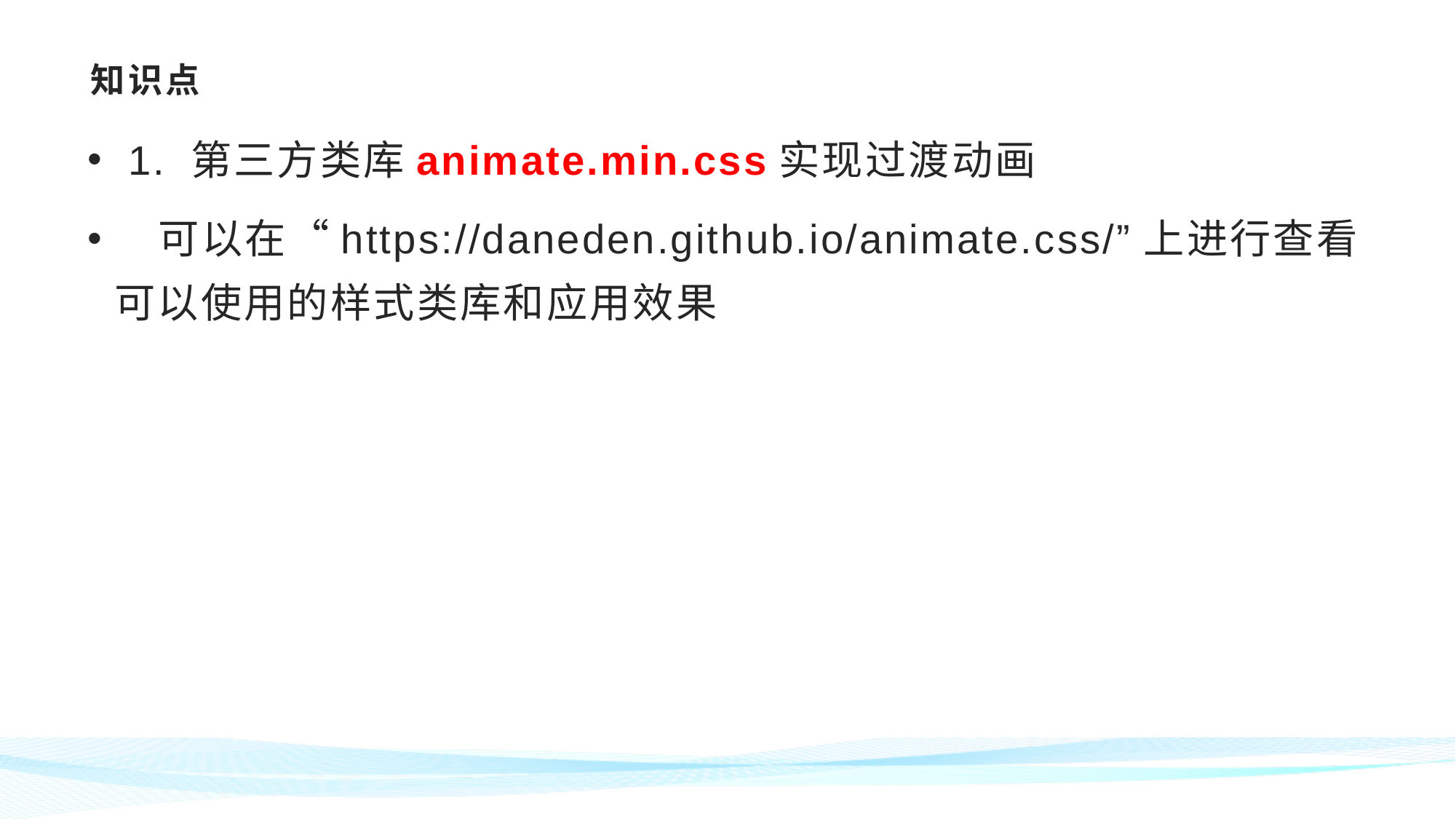

# 知识点
 1. 第三方类库animate.min.css实现过渡动画
   可以在“https://daneden.github.io/animate.css/”上进行查看可以使用的样式类库和应用效果